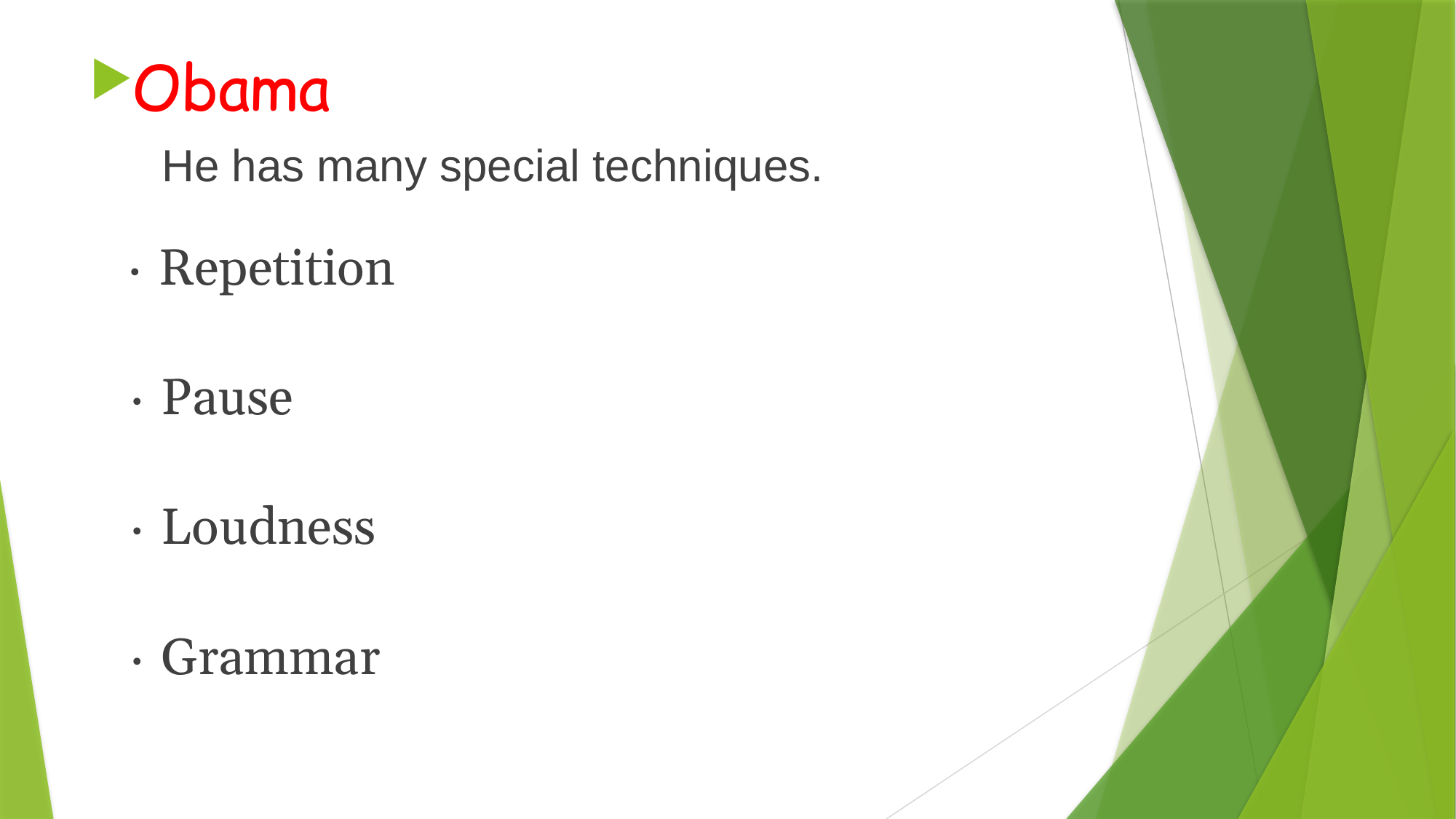

Obama
      He has many special techniques.

　・Repetition

   ・Pause

   ・Loudness

   ・Grammar